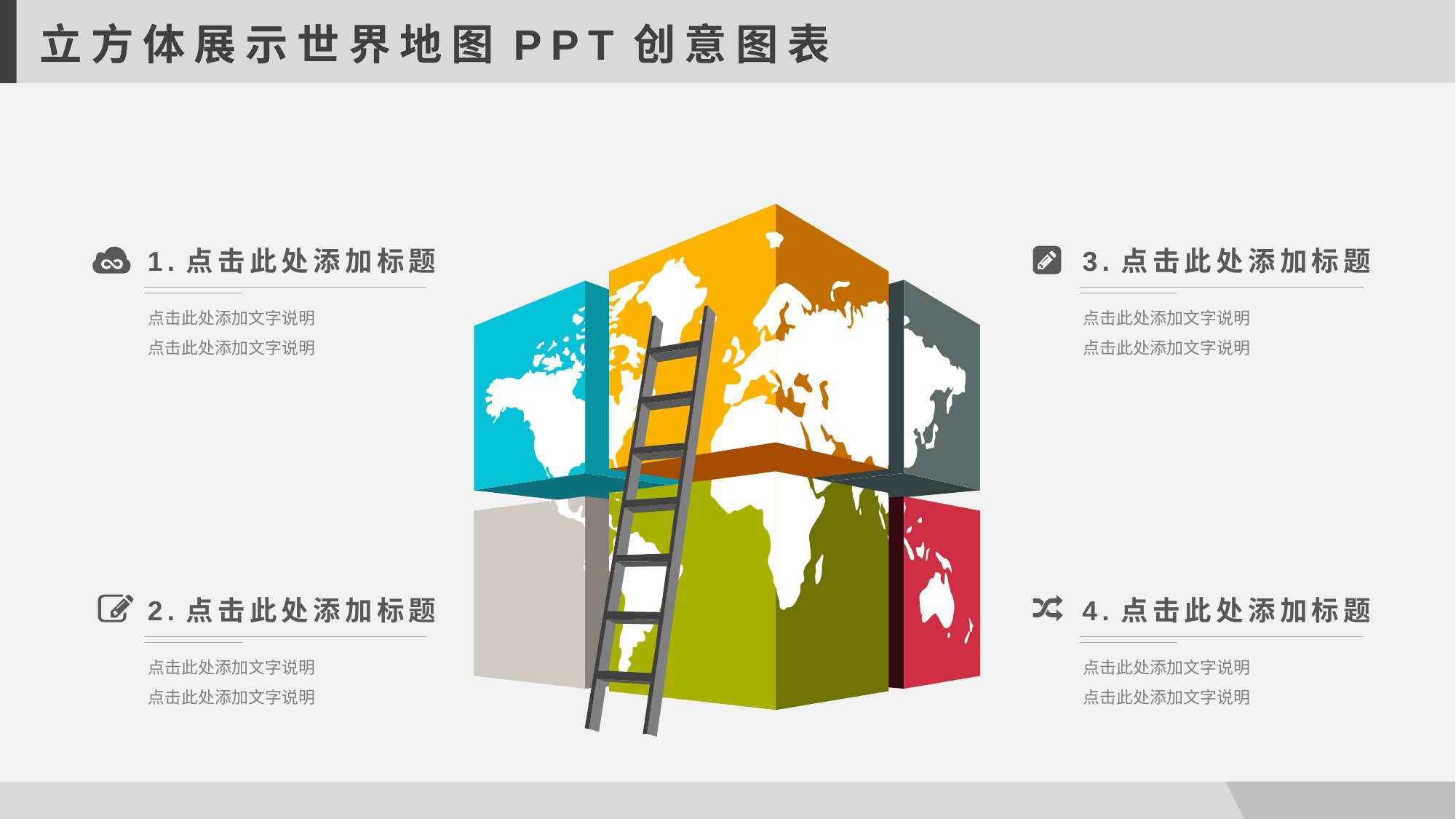

立方体展示世界地图PPT创意图表

1.点击此处添加标题

点击此处添加文字说明
点击此处添加文字说明
3.点击此处添加标题

点击此处添加文字说明
点击此处添加文字说明

2.点击此处添加标题

点击此处添加文字说明
点击此处添加文字说明
4.点击此处添加标题

点击此处添加文字说明
点击此处添加文字说明